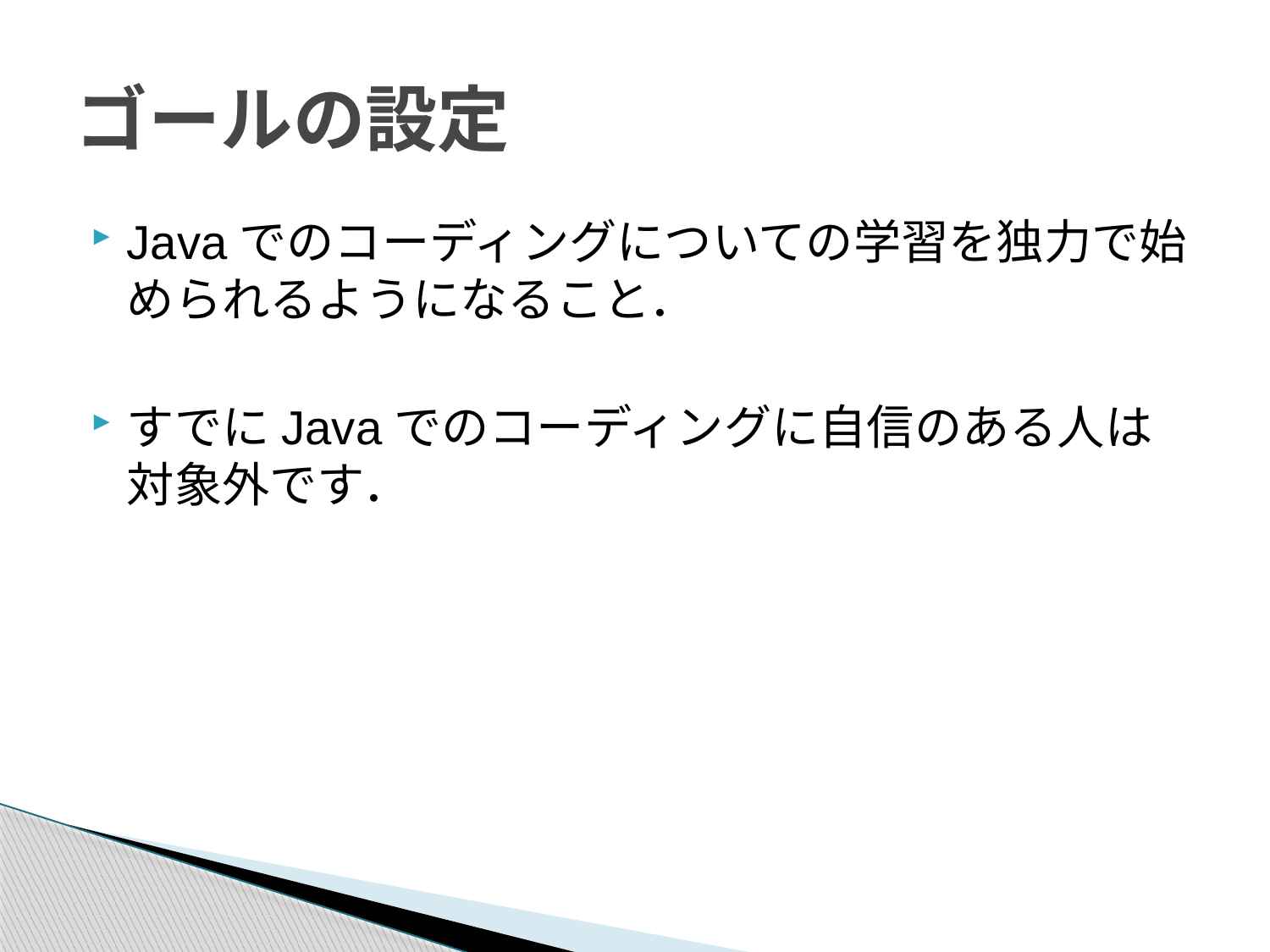

# ゴールの設定
Javaでのコーディングについての学習を独力で始められるようになること．

すでにJavaでのコーディングに自信のある人は対象外です．